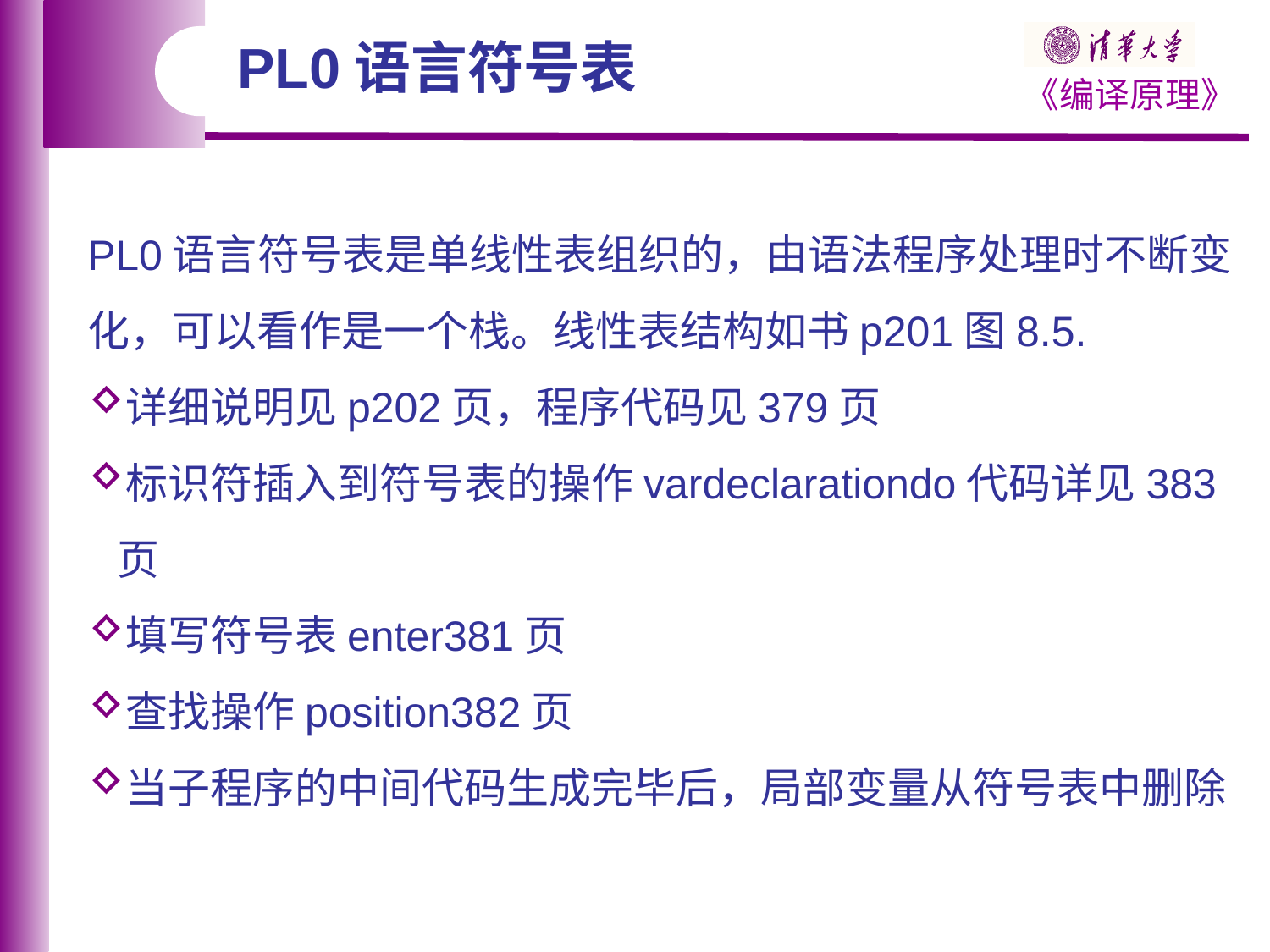

PL0语言符号表
PL0语言符号表是单线性表组织的，由语法程序处理时不断变化，可以看作是一个栈。线性表结构如书p201图8.5.
详细说明见p202页，程序代码见379页
标识符插入到符号表的操作vardeclarationdo代码详见383页
填写符号表enter381页
查找操作position382页
当子程序的中间代码生成完毕后，局部变量从符号表中删除